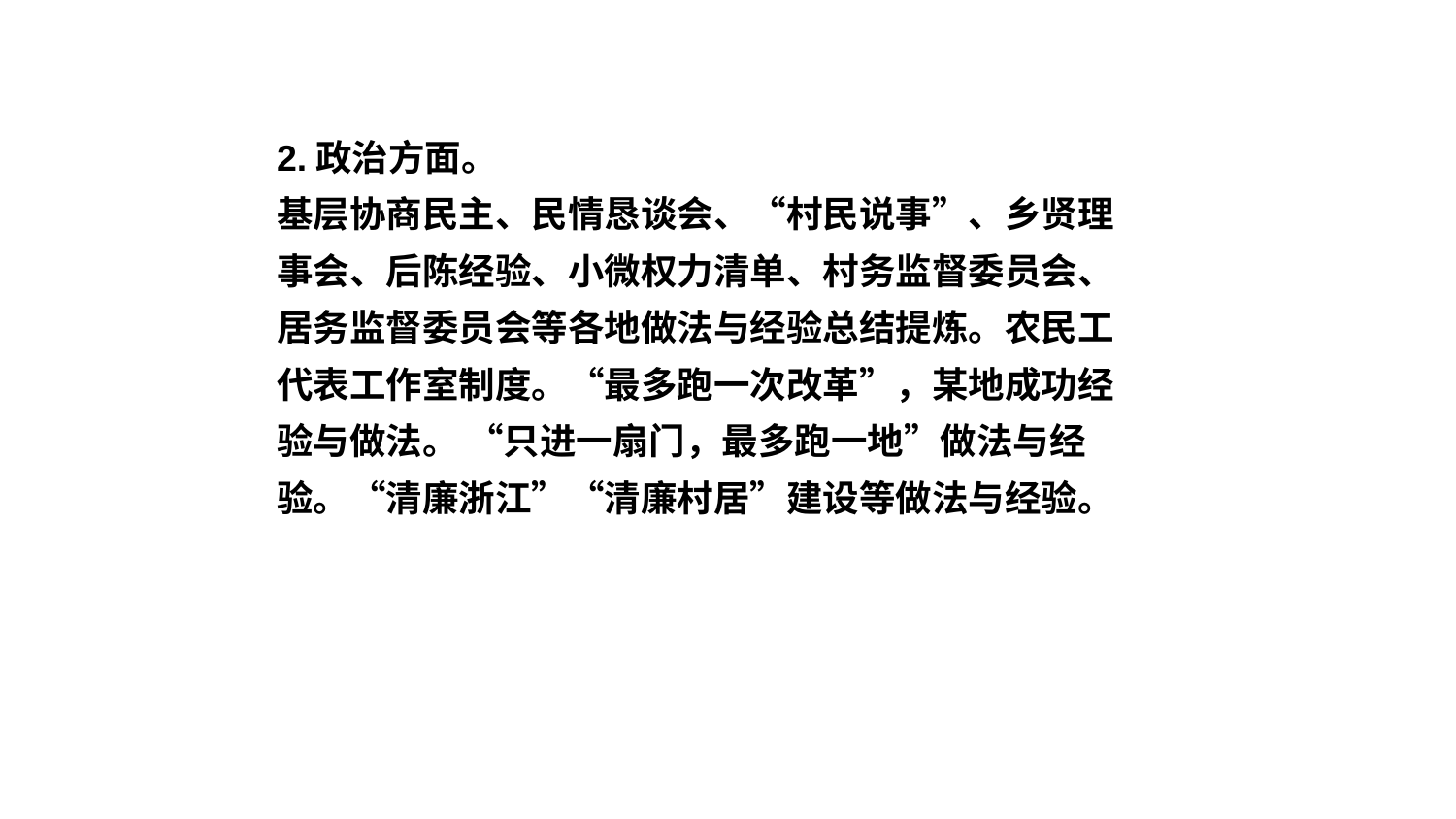

2.政治方面。
基层协商民主、民情恳谈会、“村民说事”、乡贤理事会、后陈经验、小微权力清单、村务监督委员会、居务监督委员会等各地做法与经验总结提炼。农民工代表工作室制度。“最多跑一次改革”，某地成功经验与做法。 “只进一扇门，最多跑一地”做法与经验。“清廉浙江”“清廉村居”建设等做法与经验。